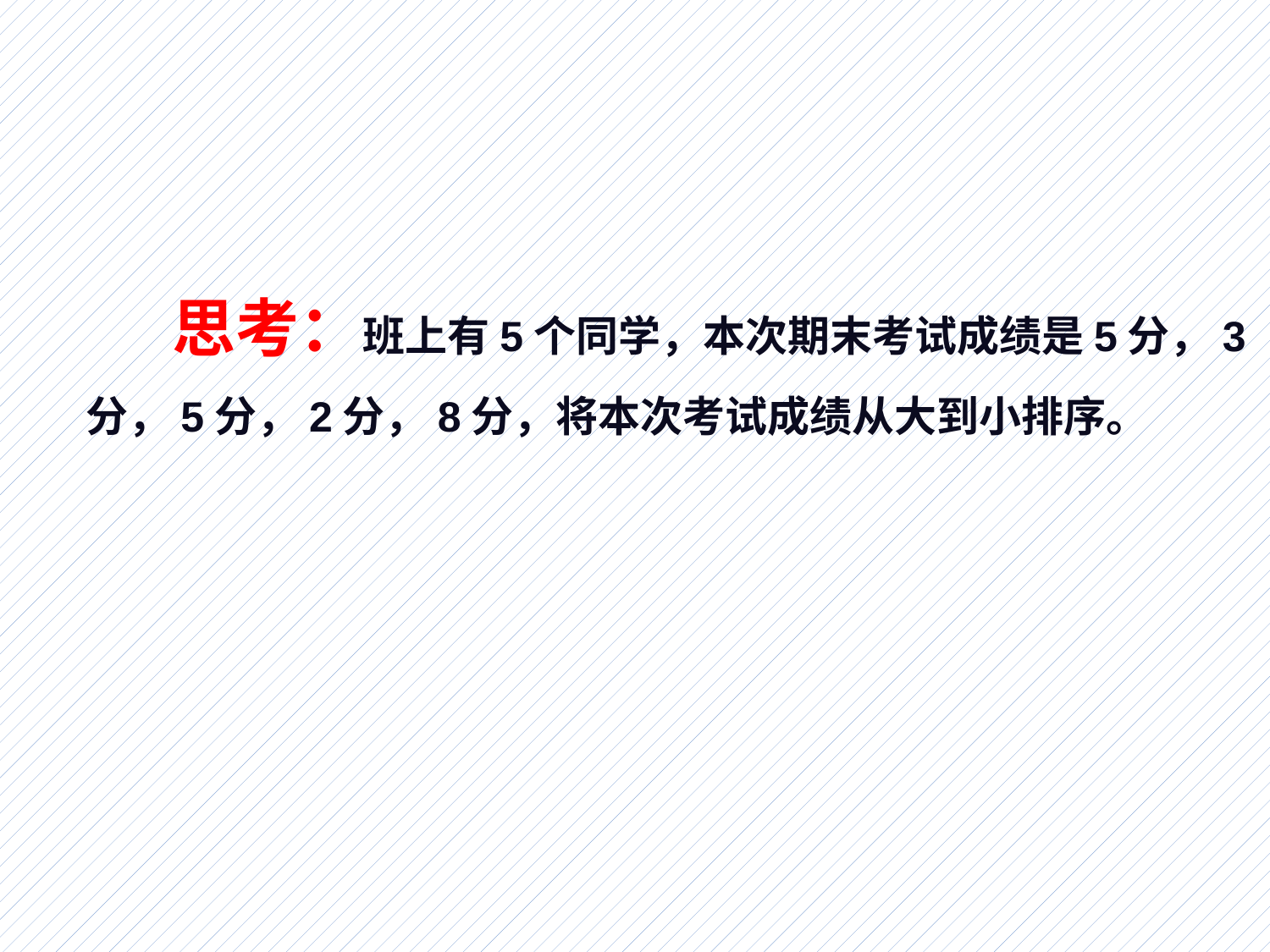

# 思考：班上有5个同学，本次期末考试成绩是5分，3分，5分，2分，8分，将本次考试成绩从大到小排序。